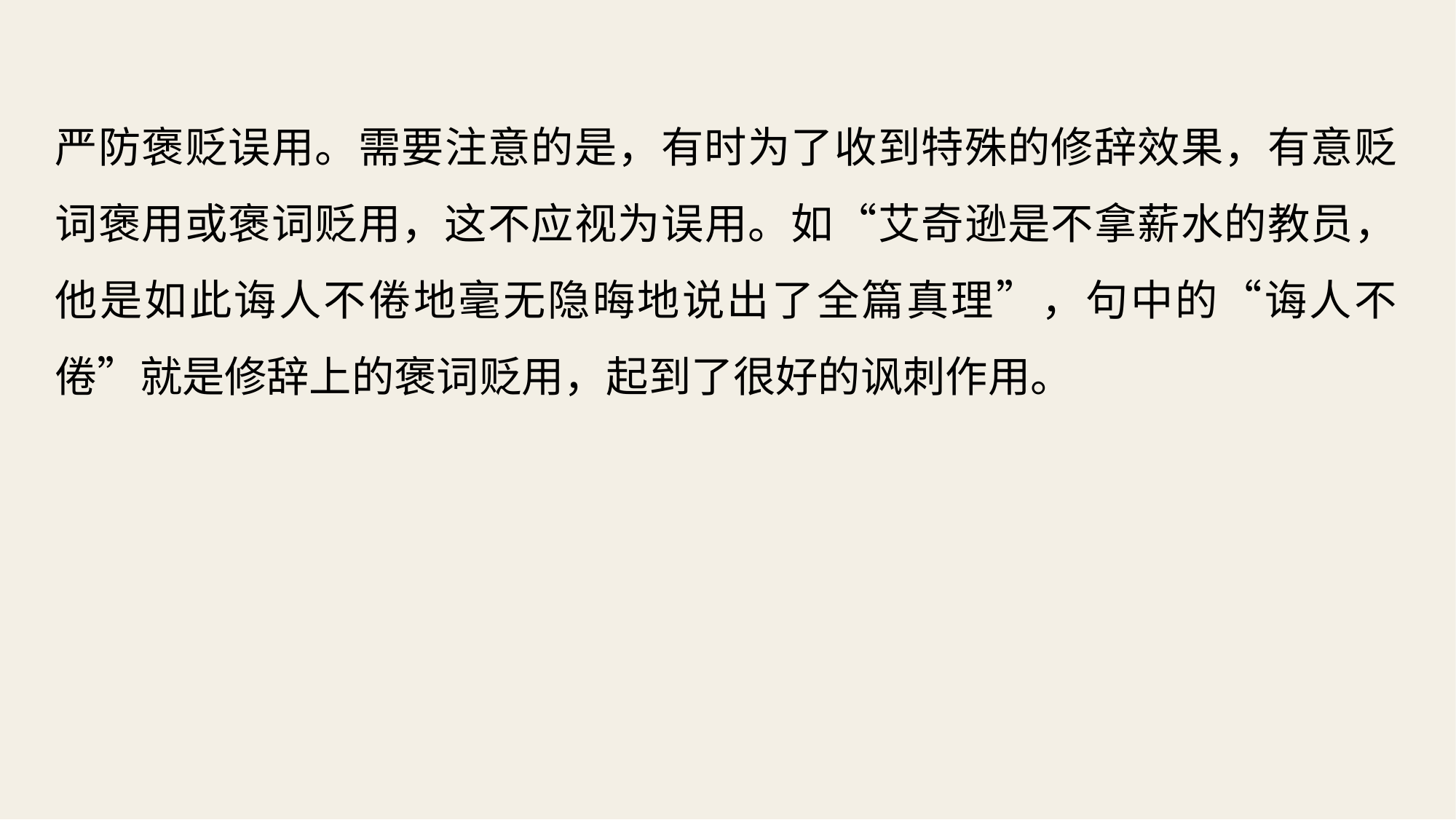

严防褒贬误用。需要注意的是，有时为了收到特殊的修辞效果，有意贬词褒用或褒词贬用，这不应视为误用。如“艾奇逊是不拿薪水的教员，他是如此诲人不倦地毫无隐晦地说出了全篇真理”，句中的“诲人不倦”就是修辞上的褒词贬用，起到了很好的讽刺作用。